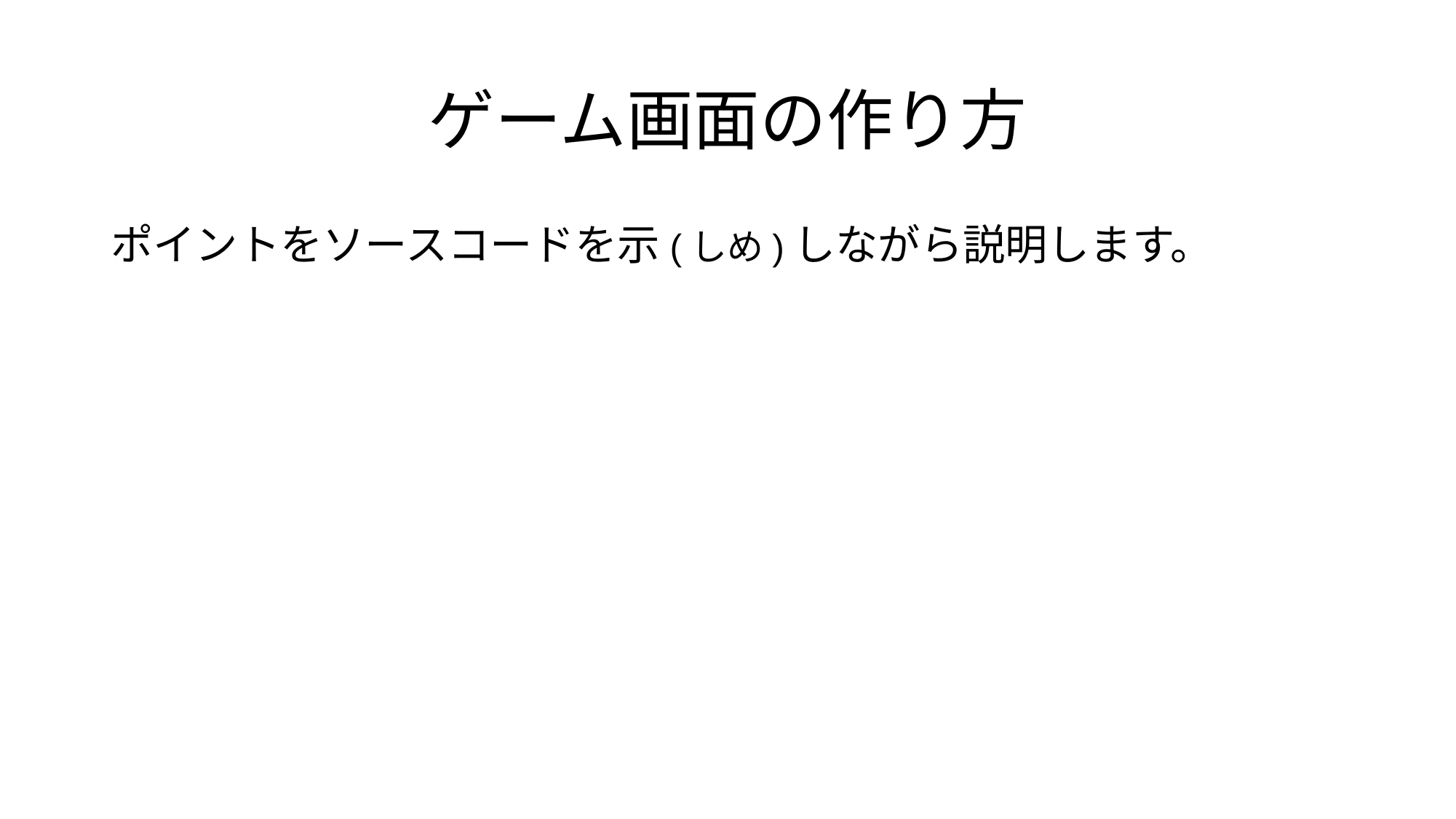

# ゲーム画面の作り方
ポイントをソースコードを示(しめ)しながら説明します。